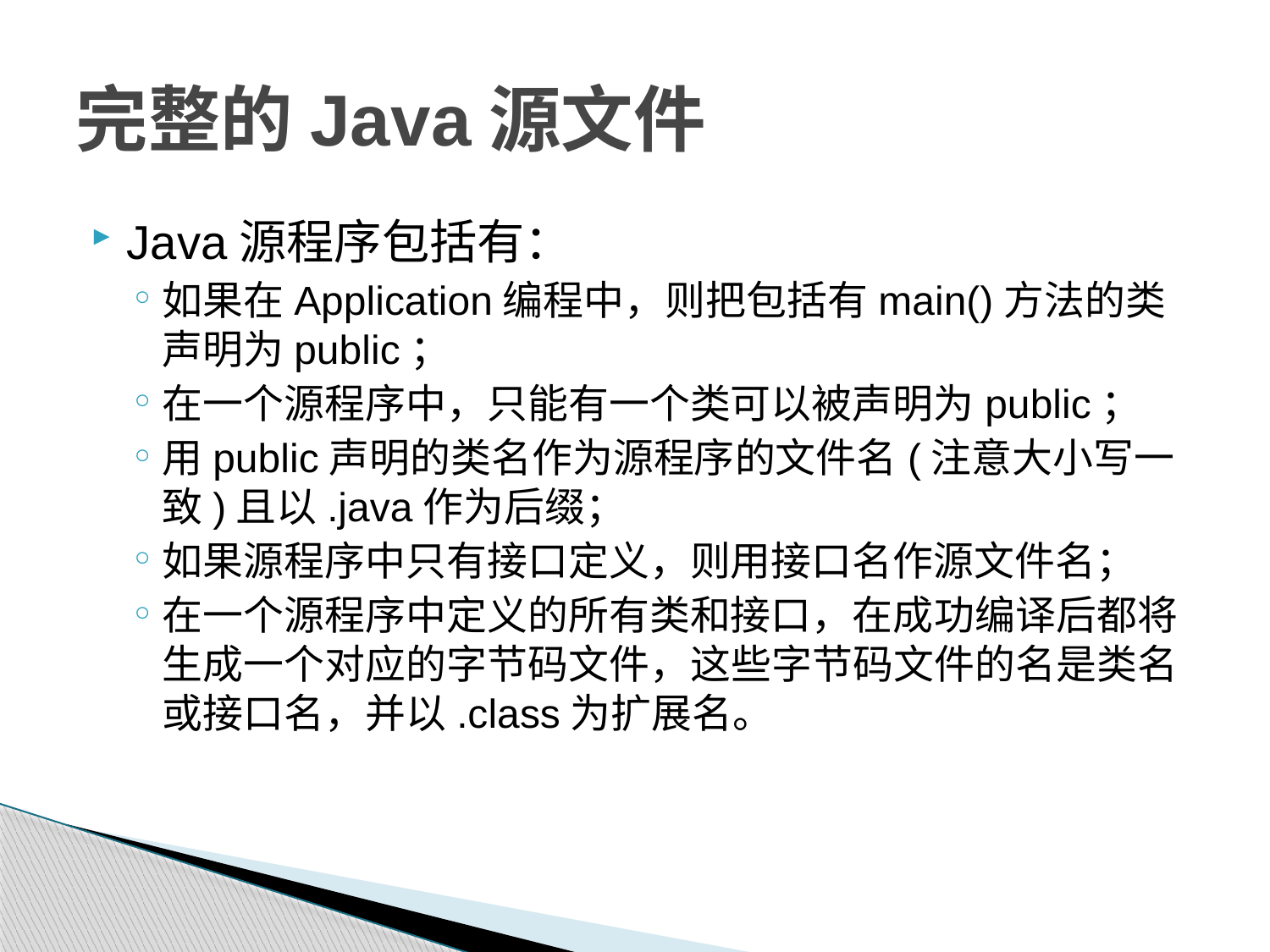

# 完整的Java源文件
Java源程序包括有：
如果在Application编程中，则把包括有main()方法的类声明为public；
在一个源程序中，只能有一个类可以被声明为public；
用public声明的类名作为源程序的文件名(注意大小写一致)且以.java作为后缀；
如果源程序中只有接口定义，则用接口名作源文件名；
在一个源程序中定义的所有类和接口，在成功编译后都将生成一个对应的字节码文件，这些字节码文件的名是类名或接口名，并以.class为扩展名。